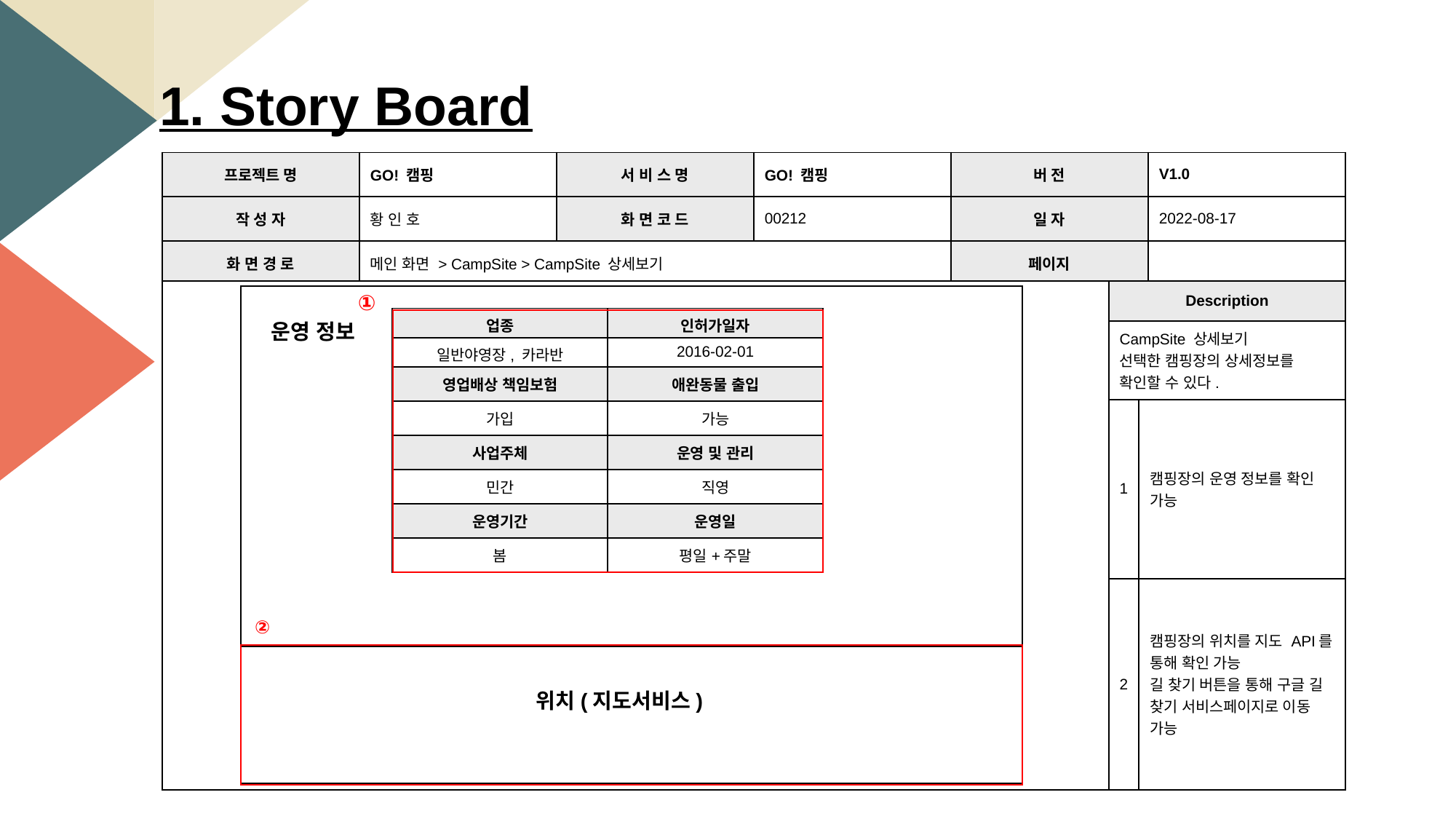

1. Story Board
| 프로젝트 명 | GO! 캠핑 | 서 비 스 명 | GO! 캠핑 | 버 전 | V1.0 |
| --- | --- | --- | --- | --- | --- |
| 작 성 자 | 황 인 호 | 화 면 코 드 | 00212 | 일 자 | 2022-08-17 |
| 화 면 경 로 | 메인 화면 > CampSite > CampSite 상세보기 |  |  | 페이지 |  |
|  | Description |  |
| --- | --- | --- |
|  | CampSite 상세보기 선택한 캠핑장의 상세정보를 확인할 수 있다. |  |
|  | 1 | 캠핑장의 운영 정보를 확인 가능 |
|  | 2 | 캠핑장의 위치를 지도 API를 통해 확인 가능 길 찾기 버튼을 통해 구글 길 찾기 서비스페이지로 이동 가능 |
①
|  |
| --- |
|  |
| 업종 | 인허가일자 |
| --- | --- |
| 일반야영장, 카라반 | 2016-02-01 |
| 영업배상 책임보험 | 애완동물 출입 |
| 가입 | 가능 |
| 사업주체 | 운영 및 관리 |
| 민간 | 직영 |
| 운영기간 | 운영일 |
| 봄 | 평일+주말 |

운영 정보
②

위치(지도서비스)